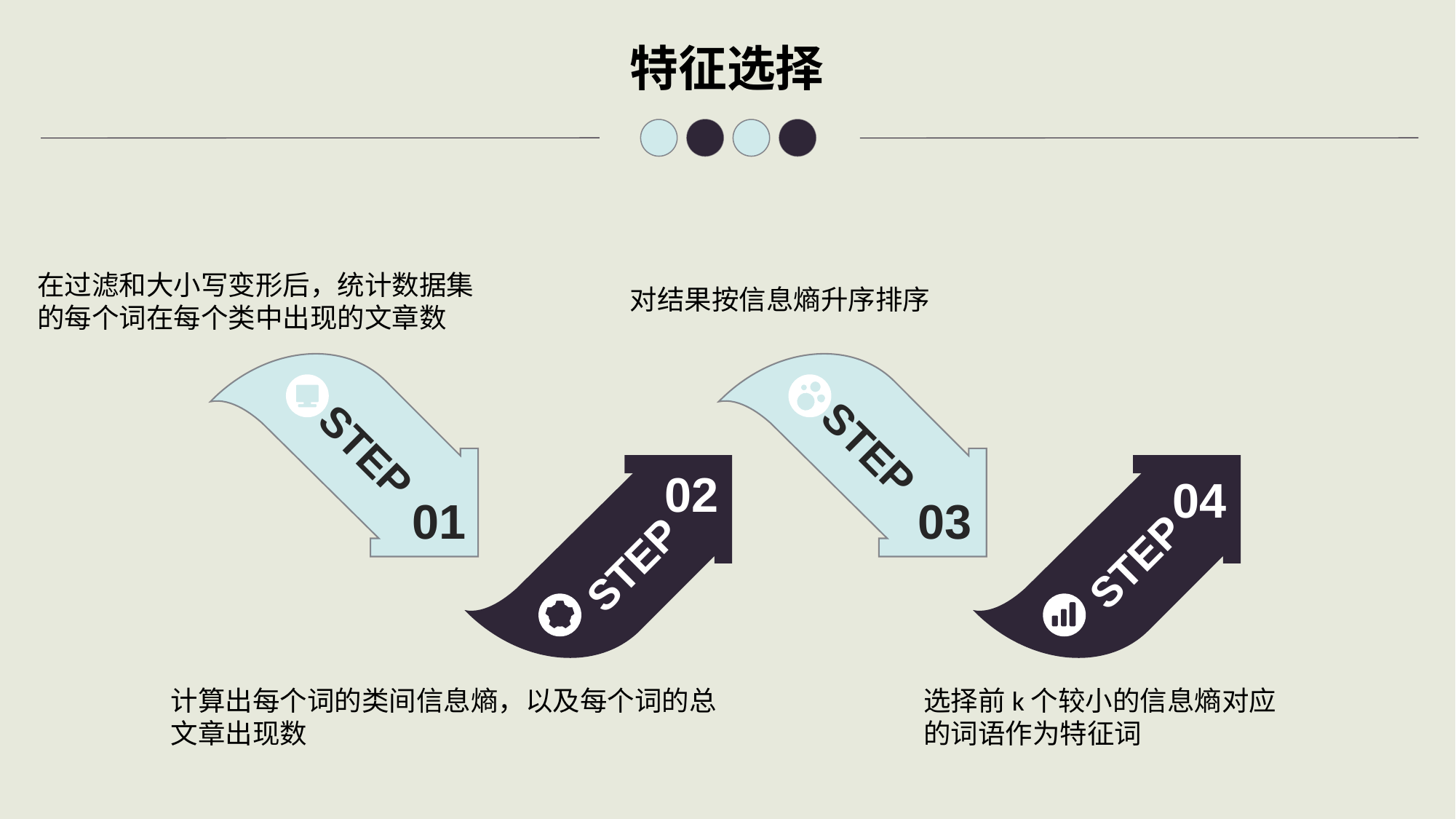

特征选择

在过滤和大小写变形后，统计数据集的每个词在每个类中出现的文章数

对结果按信息熵升序排序

STEP
STEP

02
04
01
03
STEP
STEP

计算出每个词的类间信息熵，以及每个词的总文章出现数

选择前k个较小的信息熵对应的词语作为特征词